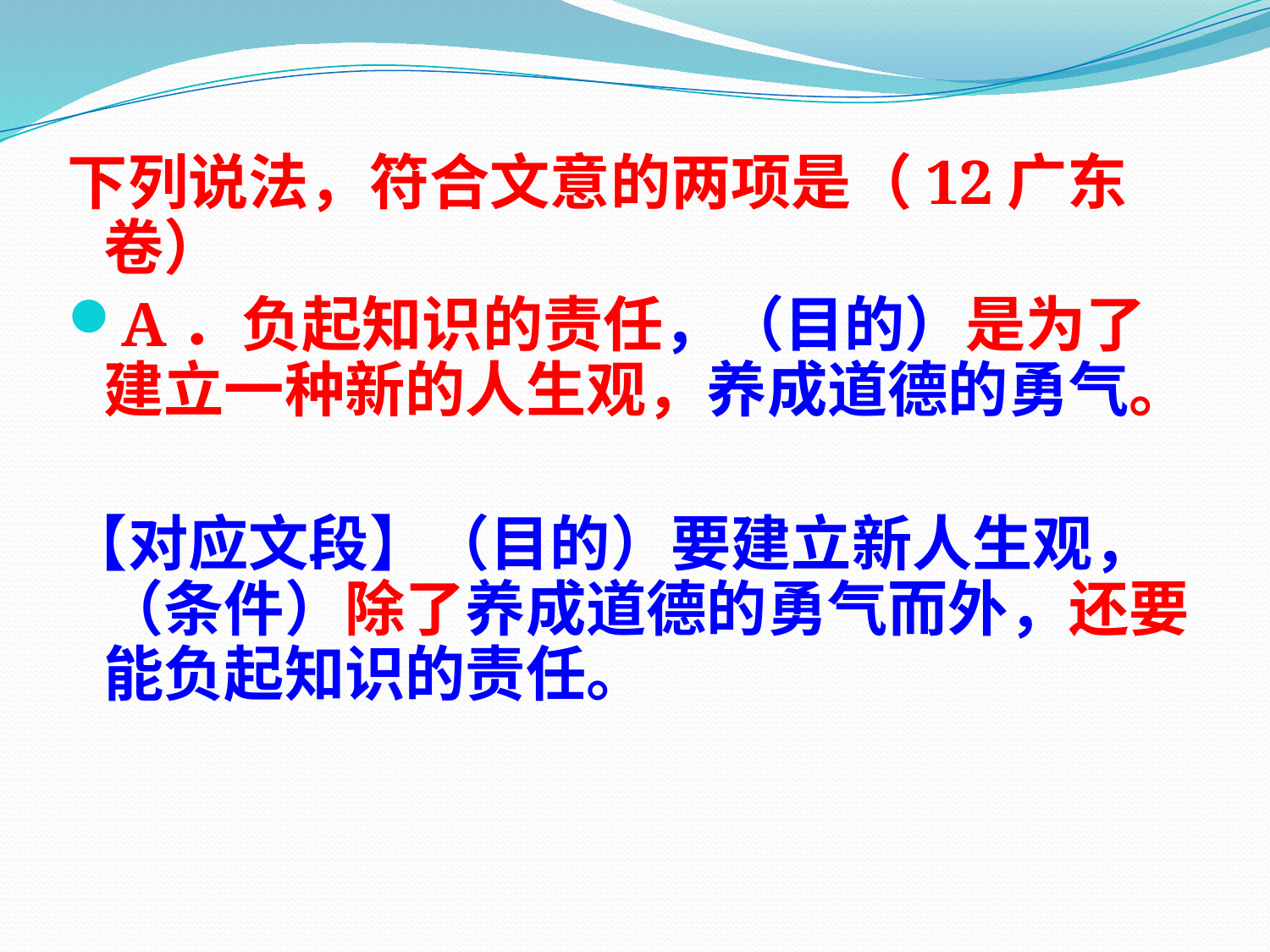

下列说法，符合文意的两项是（12广东卷）
A．负起知识的责任，（目的）是为了建立一种新的人生观，养成道德的勇气。

【对应文段】（目的）要建立新人生观，（条件）除了养成道德的勇气而外，还要能负起知识的责任。